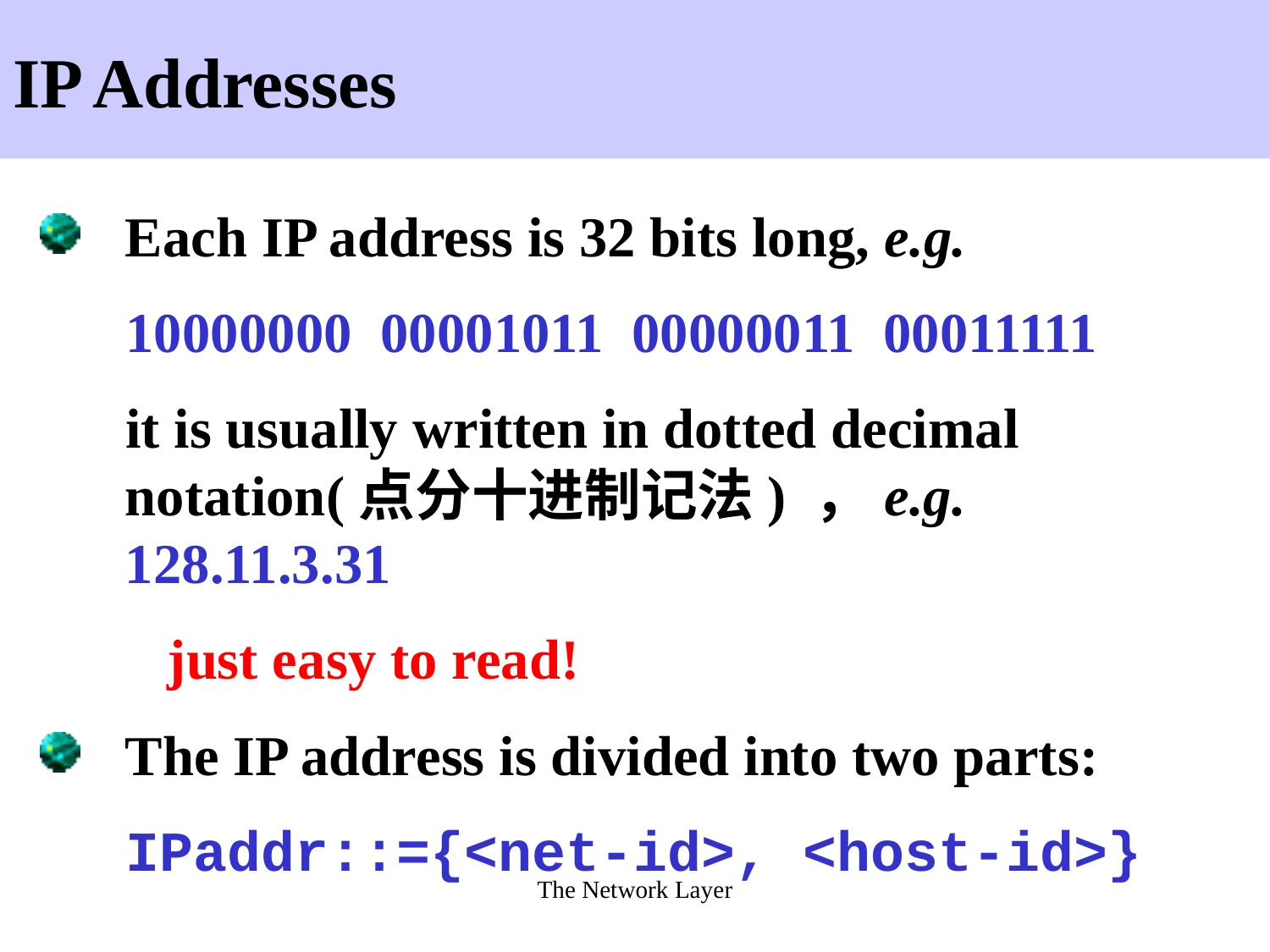

# IP Addresses
Each IP address is 32 bits long, e.g.
      10000000  00001011  00000011  00011111
      it is usually written in dotted decimal notation(点分十进制记法) ，e.g. 128.11.3.31
just easy to read!
The IP address is divided into two parts:
      IPaddr::={<net-id>, <host-id>}

The Network Layer
10